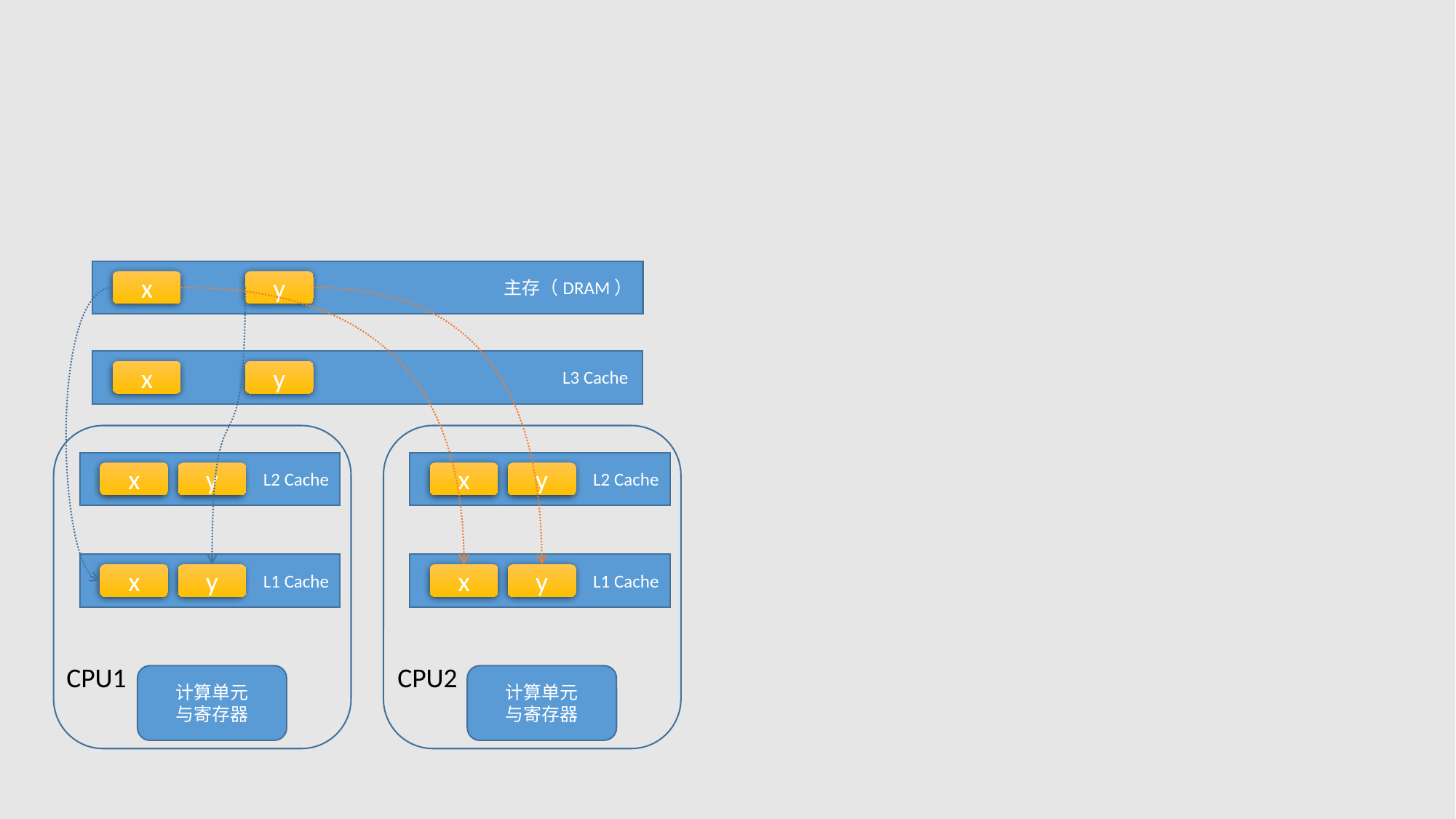

x
y
主存（DRAM）

L3 Cache
x
y

x
x
y
L2 Cache
y
L2 Cache

x
x
y
L1 Cache
y
L1 Cache
CPU1
CPU2
计算单元
与寄存器
计算单元
与寄存器